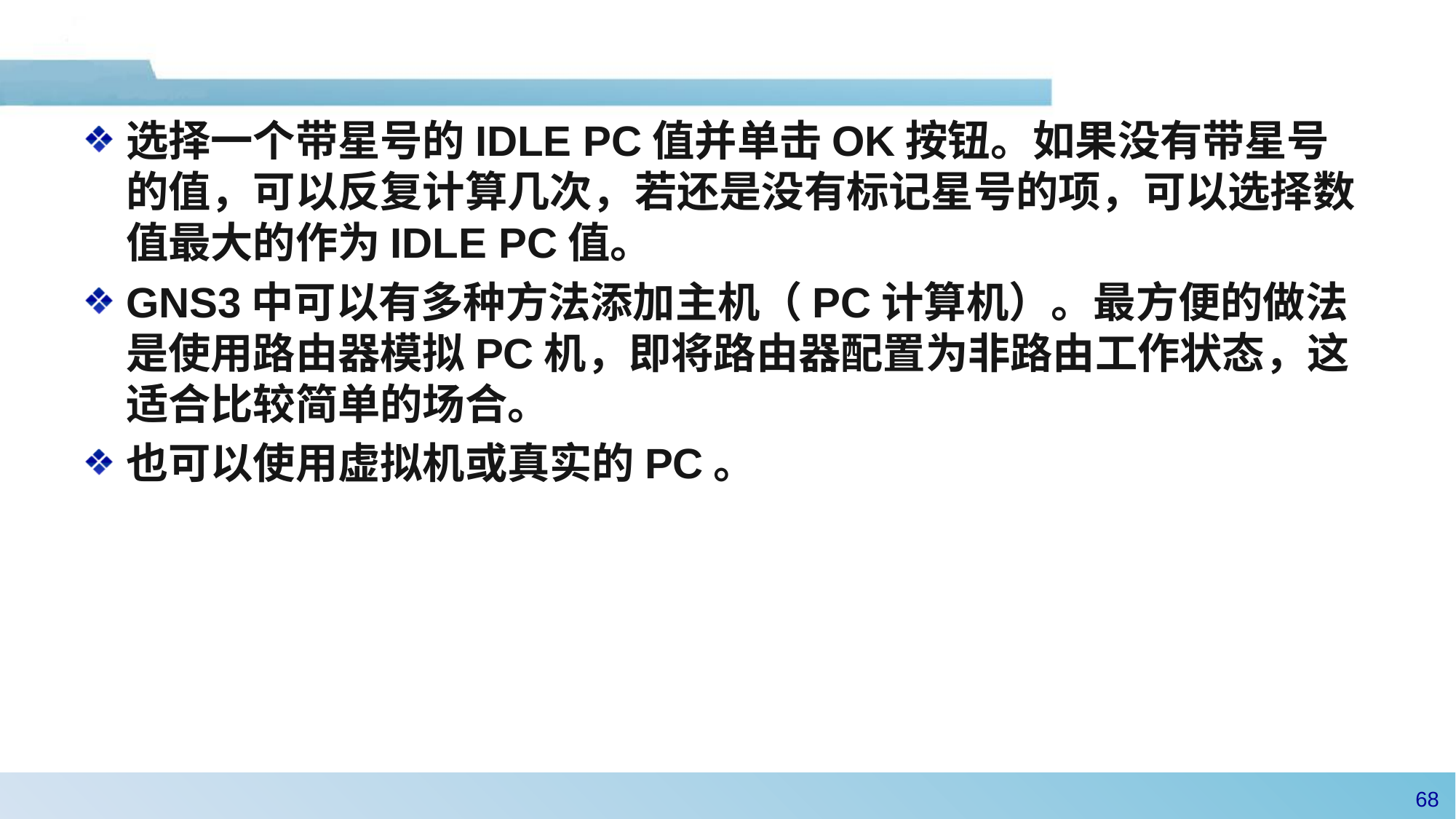

#
选择一个带星号的IDLE PC值并单击OK按钮。如果没有带星号的值，可以反复计算几次，若还是没有标记星号的项，可以选择数值最大的作为IDLE PC值。
GNS3中可以有多种方法添加主机（PC计算机）。最方便的做法是使用路由器模拟PC机，即将路由器配置为非路由工作状态，这适合比较简单的场合。
也可以使用虚拟机或真实的PC。
68